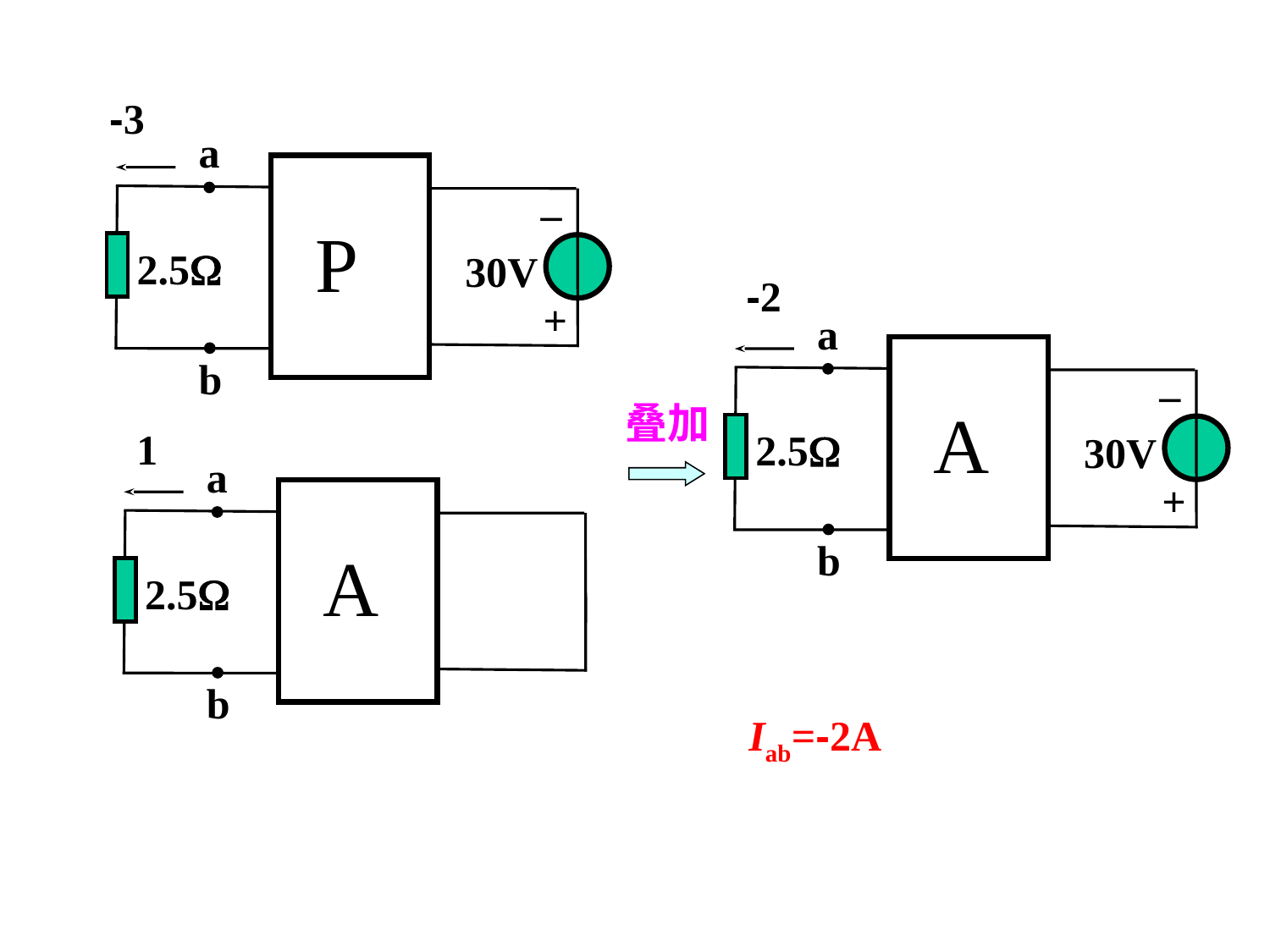

-3
a

–

P

2.5Ω
30V
+

b

-2
a

–

A

2.5Ω
30V
+

b

叠加

1
a

A

2.5Ω

b

Iab=-2A